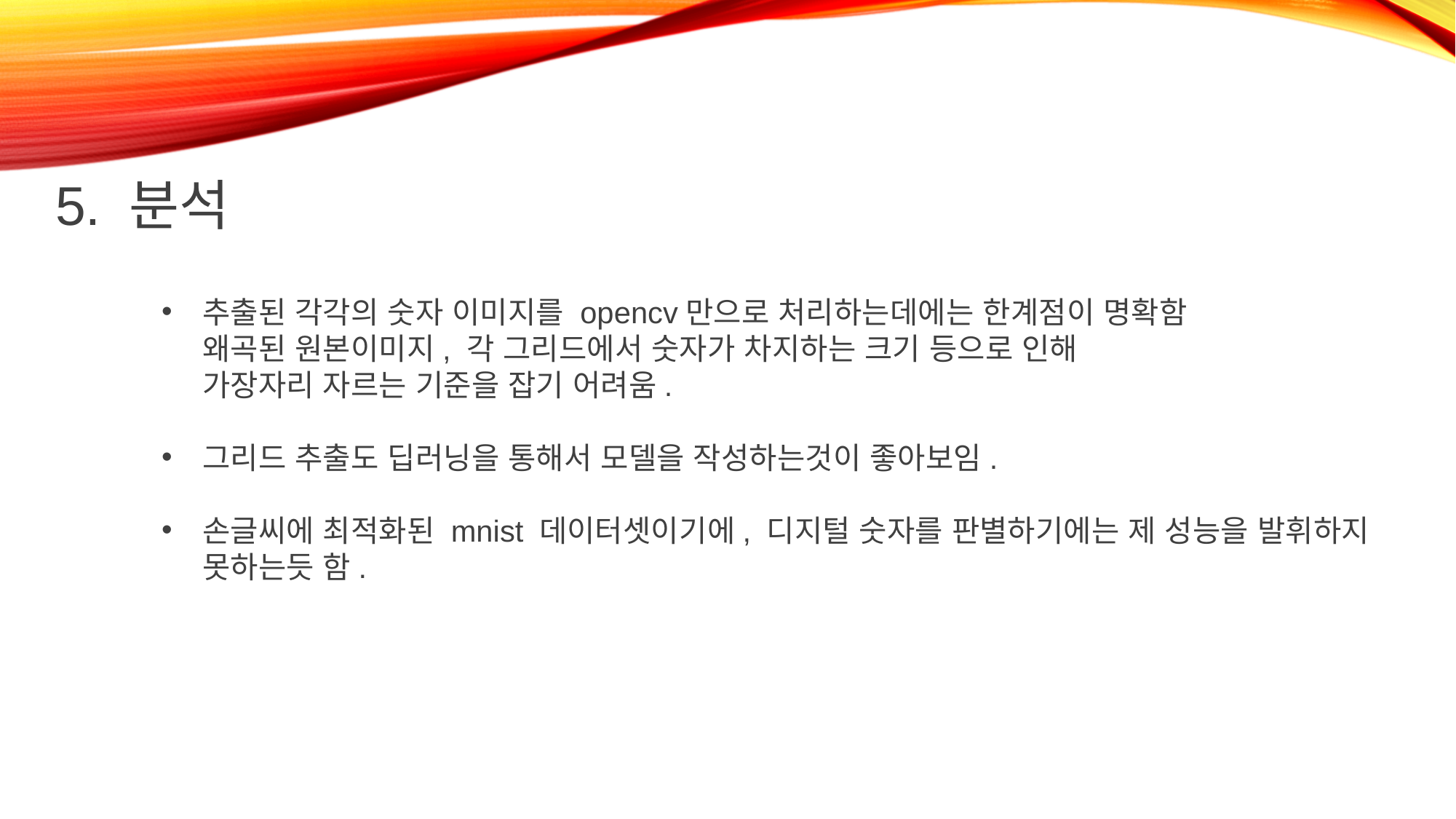

5. 분석
추출된 각각의 숫자 이미지를 opencv만으로 처리하는데에는 한계점이 명확함
왜곡된 원본이미지, 각 그리드에서 숫자가 차지하는 크기 등으로 인해
가장자리 자르는 기준을 잡기 어려움.

그리드 추출도 딥러닝을 통해서 모델을 작성하는것이 좋아보임.

손글씨에 최적화된 mnist 데이터셋이기에, 디지털 숫자를 판별하기에는 제 성능을 발휘하지 못하는듯 함.